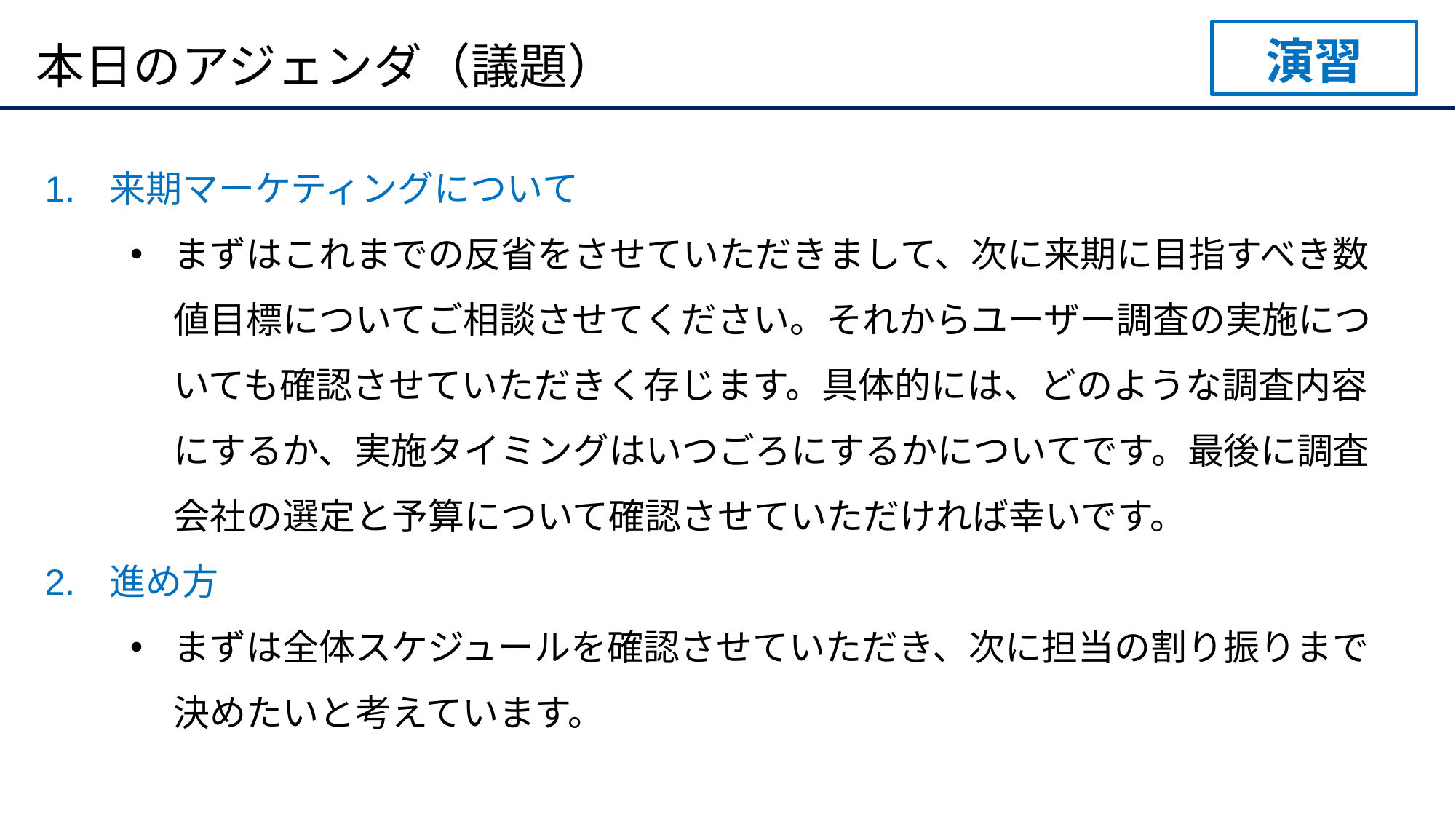

演習
# 本日のアジェンダ（議題）
来期マーケティングについて
まずはこれまでの反省をさせていただきまして、次に来期に目指すべき数値目標についてご相談させてください。それからユーザー調査の実施についても確認させていただきく存じます。具体的には、どのような調査内容にするか、実施タイミングはいつごろにするかについてです。最後に調査会社の選定と予算について確認させていただければ幸いです。
進め方
まずは全体スケジュールを確認させていただき、次に担当の割り振りまで決めたいと考えています。